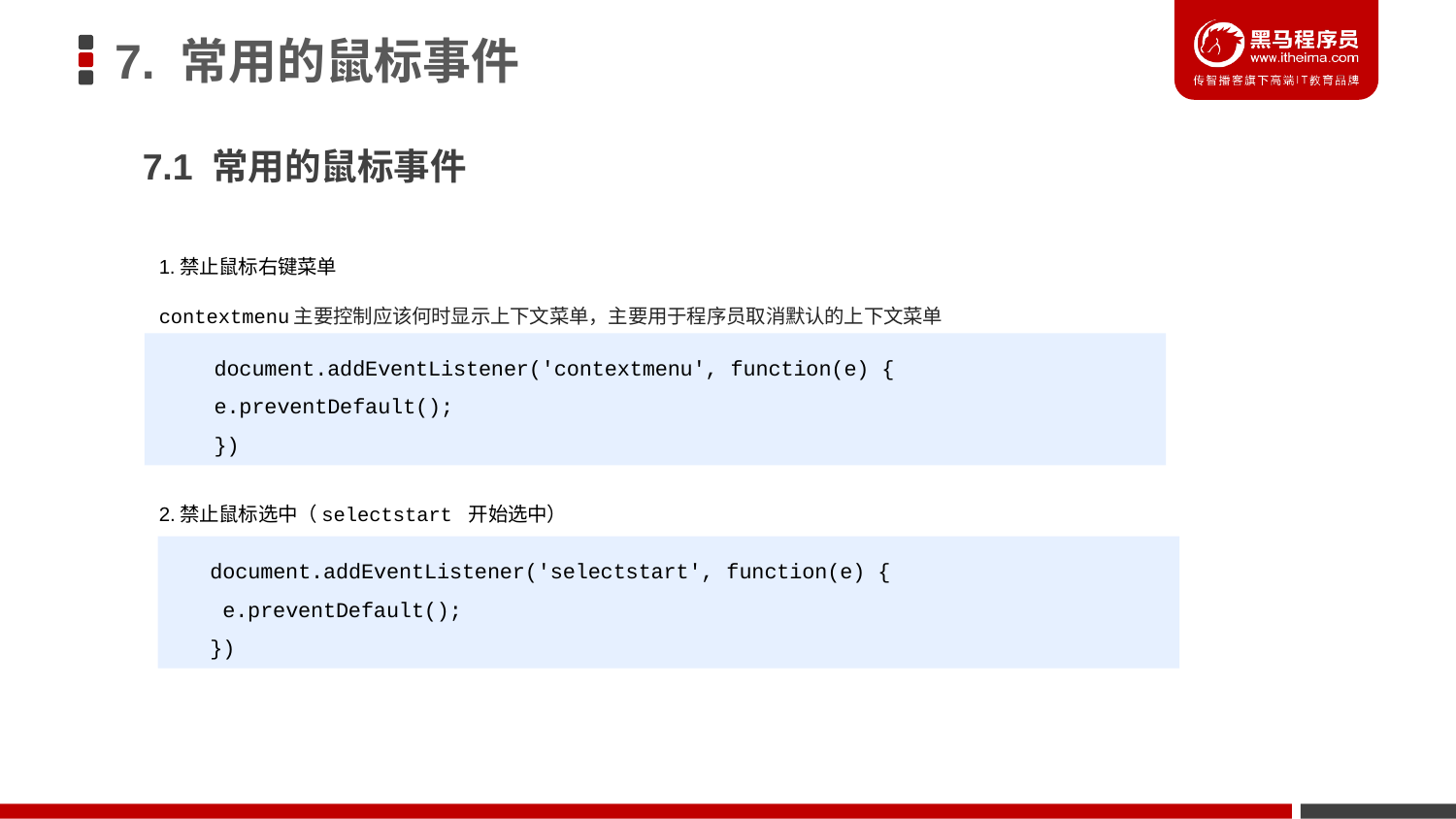

# 7. 常用的鼠标事件
7.1 常用的鼠标事件
1.禁止鼠标右键菜单
contextmenu主要控制应该何时显示上下文菜单，主要用于程序员取消默认的上下文菜单

2.禁止鼠标选中（selectstart 开始选中）

document.addEventListener('contextmenu', function(e) {
e.preventDefault();
})
   document.addEventListener('selectstart', function(e) {
    e.preventDefault();
   })